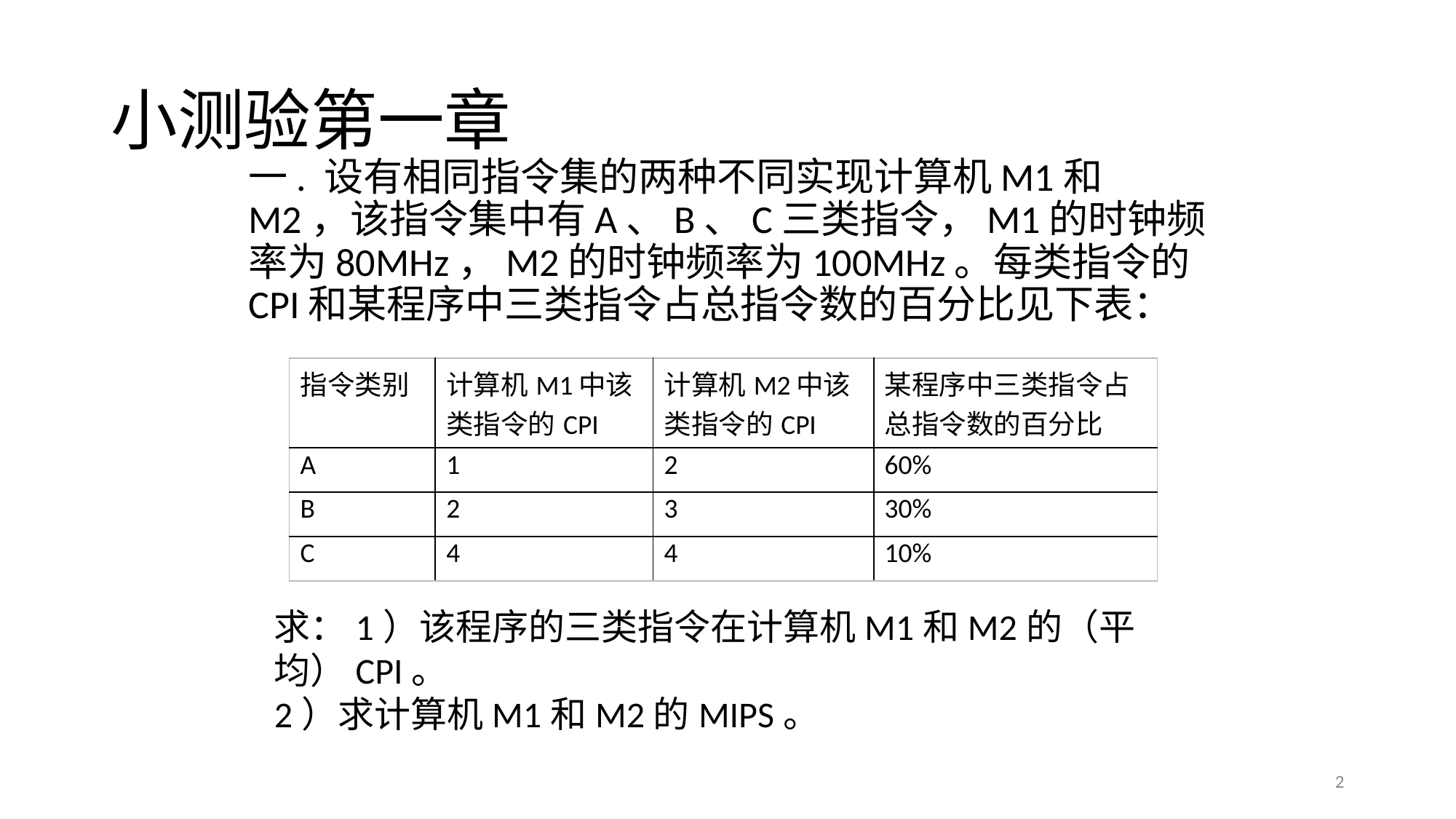

# 小测验第一章
一. 设有相同指令集的两种不同实现计算机M1和M2，该指令集中有A、B、C三类指令，M1的时钟频率为80MHz，M2的时钟频率为100MHz。每类指令的CPI和某程序中三类指令占总指令数的百分比见下表：
| 指令类别 | 计算机M1中该类指令的CPI | 计算机M2中该类指令的CPI | 某程序中三类指令占总指令数的百分比 |
| --- | --- | --- | --- |
| A | 1 | 2 | 60% |
| B | 2 | 3 | 30% |
| C | 4 | 4 | 10% |
求：1）该程序的三类指令在计算机M1和M2的（平均）CPI。
2）求计算机M1和M2的MIPS。

2